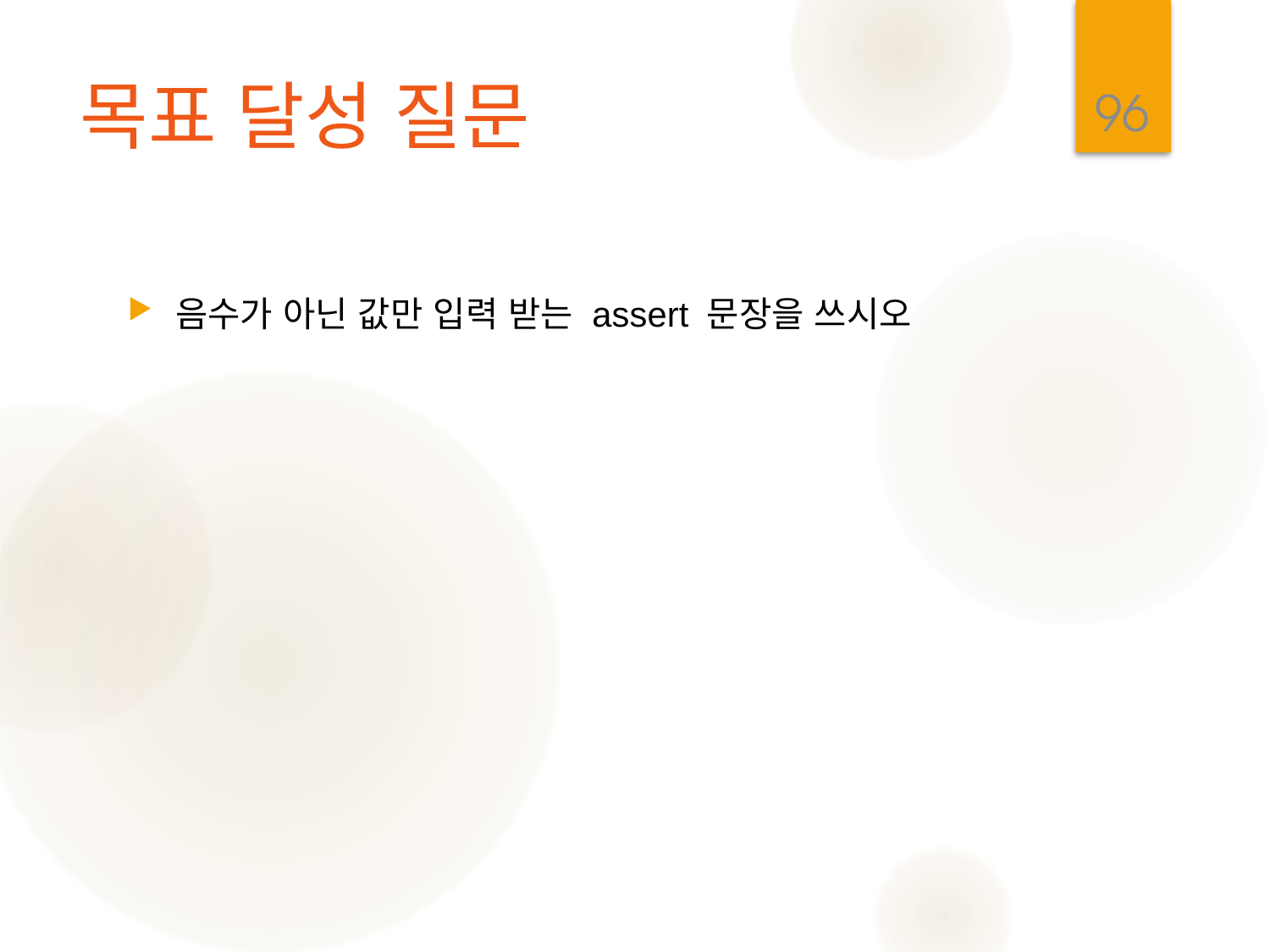

96
# 목표 달성 질문
음수가 아닌 값만 입력 받는 assert 문장을 쓰시오